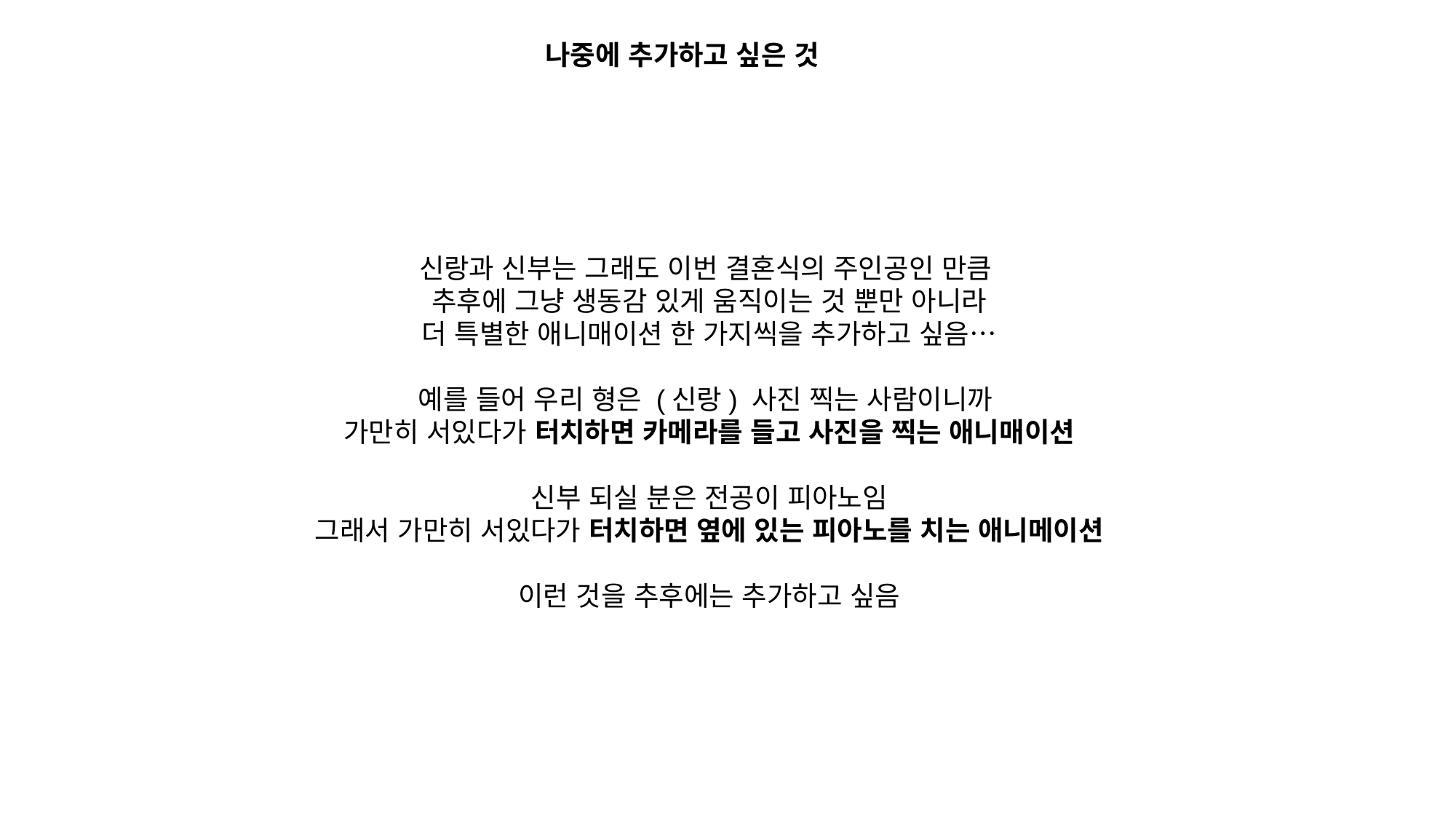

나중에 추가하고 싶은 것
신랑과 신부는 그래도 이번 결혼식의 주인공인 만큼
추후에 그냥 생동감 있게 움직이는 것 뿐만 아니라
더 특별한 애니매이션 한 가지씩을 추가하고 싶음…

예를 들어 우리 형은 (신랑) 사진 찍는 사람이니까
가만히 서있다가 터치하면 카메라를 들고 사진을 찍는 애니매이션

신부 되실 분은 전공이 피아노임
그래서 가만히 서있다가 터치하면 옆에 있는 피아노를 치는 애니메이션

이런 것을 추후에는 추가하고 싶음